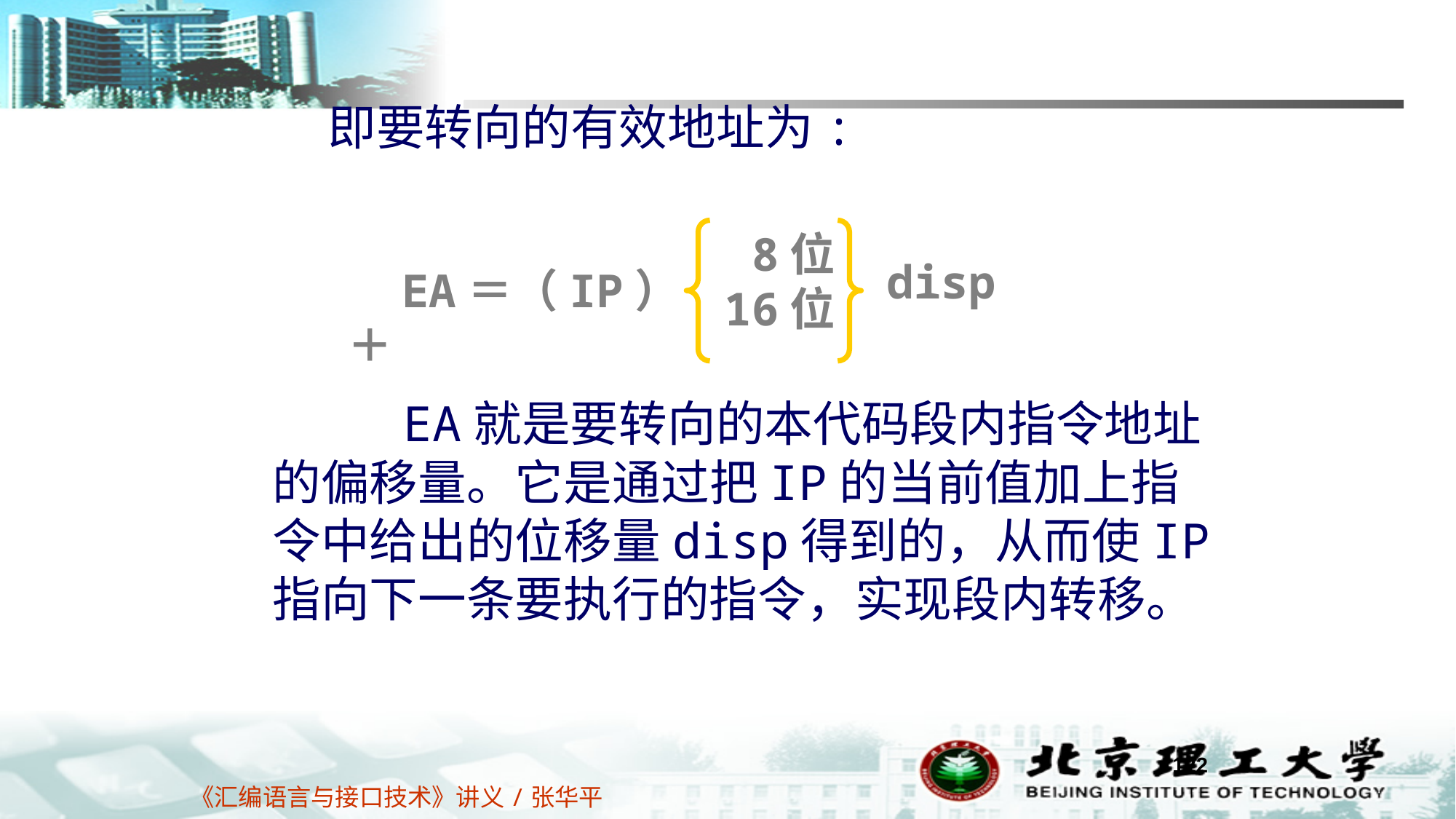

即要转向的有效地址为:

	    EA就是要转向的本代码段内指令地址的偏移量。它是通过把IP的当前值加上指令中给出的位移量disp得到的，从而使IP指向下一条要执行的指令，实现段内转移。

 8位
16位

disp
  EA＝（IP）＋
122